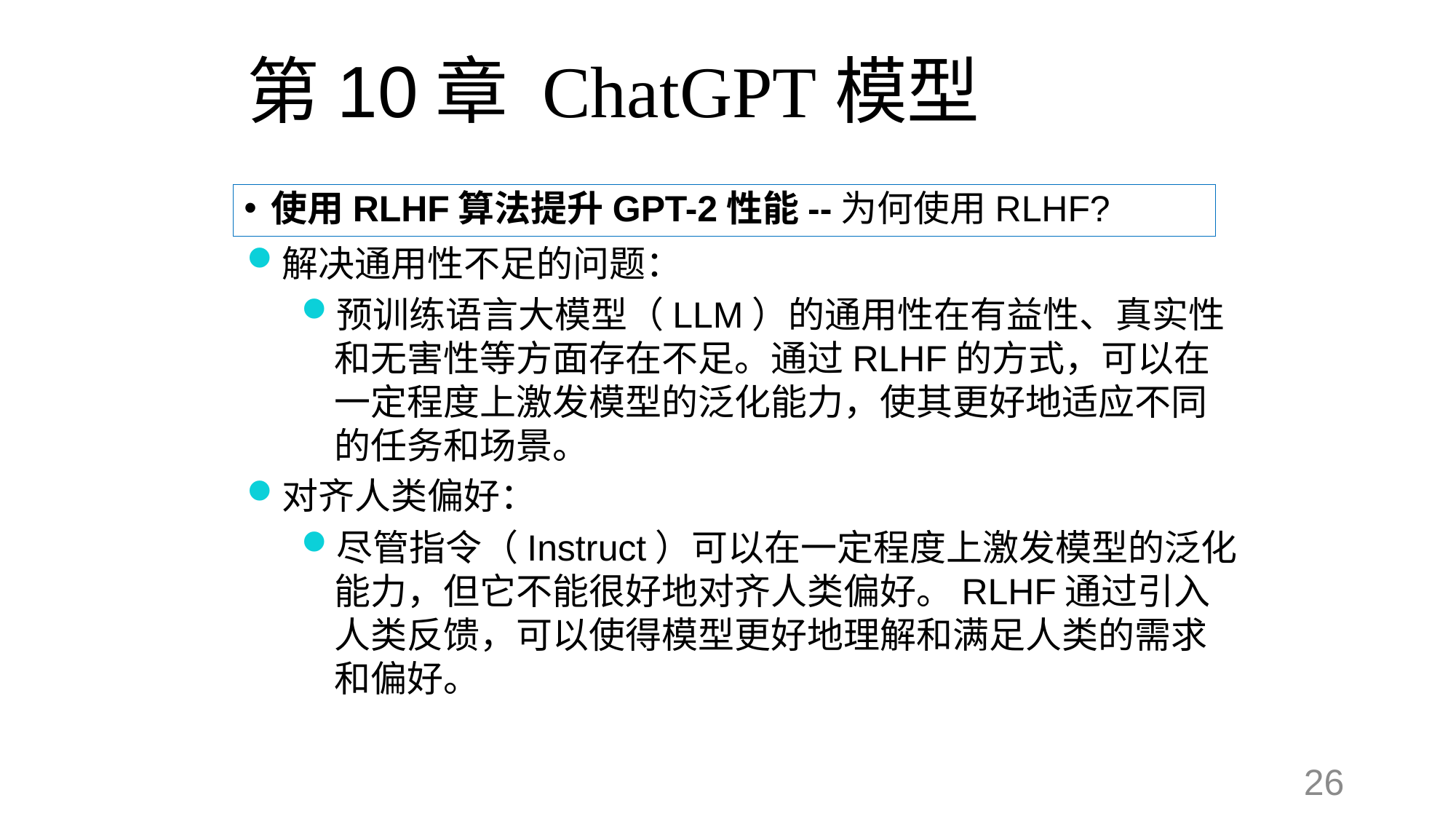

# 第10章 ChatGPT模型
使用RLHF算法提升GPT-2性能--为何使用RLHF?

解决通用性不足的问题：
预训练语言大模型（LLM）的通用性在有益性、真实性和无害性等方面存在不足。通过RLHF的方式，可以在一定程度上激发模型的泛化能力，使其更好地适应不同的任务和场景。
对齐人类偏好：
尽管指令（Instruct）可以在一定程度上激发模型的泛化能力，但它不能很好地对齐人类偏好。RLHF通过引入人类反馈，可以使得模型更好地理解和满足人类的需求和偏好。

26